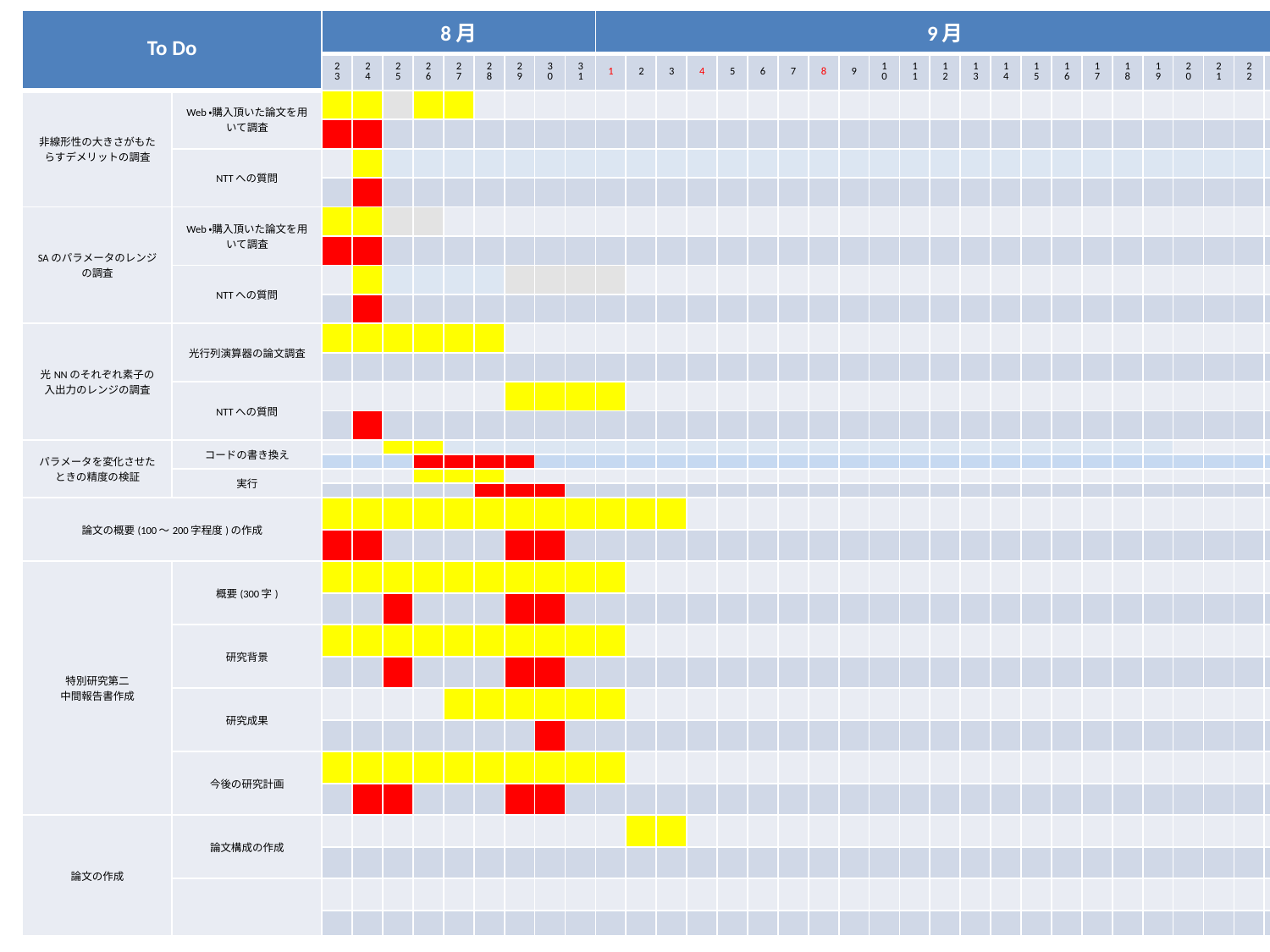

| To Do |  | 8月 |  |  |  |  |  |  |  |  | 9月 |  |  |  |  |  |  |  |  |  |  |  |  |  |  |  |  |  |  |  |  |  |  |
| --- | --- | --- | --- | --- | --- | --- | --- | --- | --- | --- | --- | --- | --- | --- | --- | --- | --- | --- | --- | --- | --- | --- | --- | --- | --- | --- | --- | --- | --- | --- | --- | --- | --- |
|  |  | 23 | 24 | 25 | 26 | 27 | 28 | 29 | 30 | 31 | 1 | 2 | 3 | 4 | 5 | 6 | 7 | 8 | 9 | 10 | 11 | 12 | 13 | 14 | 15 | 16 | 17 | 18 | 19 | 20 | 21 | 22 | 23 |
| 非線形性の大きさがもたらすデメリットの調査 | Web・購入頂いた論文を用いて調査 |  |  |  |  |  |  |  |  |  |  |  |  |  |  |  |  |  |  |  |  |  |  |  |  |  |  |  |  |  |  |  |  |
|  |  |  |  |  |  |  |  |  |  |  |  |  |  |  |  |  |  |  |  |  |  |  |  |  |  |  |  |  |  |  |  |  |  |
|  | NTTへの質問 |  |  |  |  |  |  |  |  |  |  |  |  |  |  |  |  |  |  |  |  |  |  |  |  |  |  |  |  |  |  |  |  |
|  |  |  |  |  |  |  |  |  |  |  |  |  |  |  |  |  |  |  |  |  |  |  |  |  |  |  |  |  |  |  |  |  |  |
| SAのパラメータのレンジの調査 | Web・購入頂いた論文を用いて調査 |  |  |  |  |  |  |  |  |  |  |  |  |  |  |  |  |  |  |  |  |  |  |  |  |  |  |  |  |  |  |  |  |
|  |  |  |  |  |  |  |  |  |  |  |  |  |  |  |  |  |  |  |  |  |  |  |  |  |  |  |  |  |  |  |  |  |  |
|  | NTTへの質問 |  |  |  |  |  |  |  |  |  |  |  |  |  |  |  |  |  |  |  |  |  |  |  |  |  |  |  |  |  |  |  |  |
|  |  |  |  |  |  |  |  |  |  |  |  |  |  |  |  |  |  |  |  |  |  |  |  |  |  |  |  |  |  |  |  |  |  |
| 光NNのそれぞれ素子の 入出力のレンジの調査 | 光行列演算器の論文調査 |  |  |  |  |  |  |  |  |  |  |  |  |  |  |  |  |  |  |  |  |  |  |  |  |  |  |  |  |  |  |  |  |
|  |  |  |  |  |  |  |  |  |  |  |  |  |  |  |  |  |  |  |  |  |  |  |  |  |  |  |  |  |  |  |  |  |  |
|  | NTTへの質問 |  |  |  |  |  |  |  |  |  |  |  |  |  |  |  |  |  |  |  |  |  |  |  |  |  |  |  |  |  |  |  |  |
|  |  |  |  |  |  |  |  |  |  |  |  |  |  |  |  |  |  |  |  |  |  |  |  |  |  |  |  |  |  |  |  |  |  |
| パラメータを変化させたときの精度の検証 | コードの書き換え |  |  |  |  |  |  |  |  |  |  |  |  |  |  |  |  |  |  |  |  |  |  |  |  |  |  |  |  |  |  |  |  |
|  |  |  |  |  |  |  |  |  |  |  |  |  |  |  |  |  |  |  |  |  |  |  |  |  |  |  |  |  |  |  |  |  |  |
|  | 実行 |  |  |  |  |  |  |  |  |  |  |  |  |  |  |  |  |  |  |  |  |  |  |  |  |  |  |  |  |  |  |  |  |
|  |  |  |  |  |  |  |  |  |  |  |  |  |  |  |  |  |  |  |  |  |  |  |  |  |  |  |  |  |  |  |  |  |  |
| 論文の概要(100〜200字程度)の作成 |  |  |  |  |  |  |  |  |  |  |  |  |  |  |  |  |  |  |  |  |  |  |  |  |  |  |  |  |  |  |  |  |  |
|  |  |  |  |  |  |  |  |  |  |  |  |  |  |  |  |  |  |  |  |  |  |  |  |  |  |  |  |  |  |  |  |  |  |
| 特別研究第二 中間報告書作成 | 概要(300字) |  |  |  |  |  |  |  |  |  |  |  |  |  |  |  |  |  |  |  |  |  |  |  |  |  |  |  |  |  |  |  |  |
|  |  |  |  |  |  |  |  |  |  |  |  |  |  |  |  |  |  |  |  |  |  |  |  |  |  |  |  |  |  |  |  |  |  |
|  | 研究背景 |  |  |  |  |  |  |  |  |  |  |  |  |  |  |  |  |  |  |  |  |  |  |  |  |  |  |  |  |  |  |  |  |
|  |  |  |  |  |  |  |  |  |  |  |  |  |  |  |  |  |  |  |  |  |  |  |  |  |  |  |  |  |  |  |  |  |  |
|  | 研究成果 |  |  |  |  |  |  |  |  |  |  |  |  |  |  |  |  |  |  |  |  |  |  |  |  |  |  |  |  |  |  |  |  |
|  |  |  |  |  |  |  |  |  |  |  |  |  |  |  |  |  |  |  |  |  |  |  |  |  |  |  |  |  |  |  |  |  |  |
|  | 今後の研究計画 |  |  |  |  |  |  |  |  |  |  |  |  |  |  |  |  |  |  |  |  |  |  |  |  |  |  |  |  |  |  |  |  |
|  |  |  |  |  |  |  |  |  |  |  |  |  |  |  |  |  |  |  |  |  |  |  |  |  |  |  |  |  |  |  |  |  |  |
| 論文の作成 | 論文構成の作成 |  |  |  |  |  |  |  |  |  |  |  |  |  |  |  |  |  |  |  |  |  |  |  |  |  |  |  |  |  |  |  |  |
|  |  |  |  |  |  |  |  |  |  |  |  |  |  |  |  |  |  |  |  |  |  |  |  |  |  |  |  |  |  |  |  |  |  |
|  |  |  |  |  |  |  |  |  |  |  |  |  |  |  |  |  |  |  |  |  |  |  |  |  |  |  |  |  |  |  |  |  |  |
|  |  |  |  |  |  |  |  |  |  |  |  |  |  |  |  |  |  |  |  |  |  |  |  |  |  |  |  |  |  |  |  |  |  |